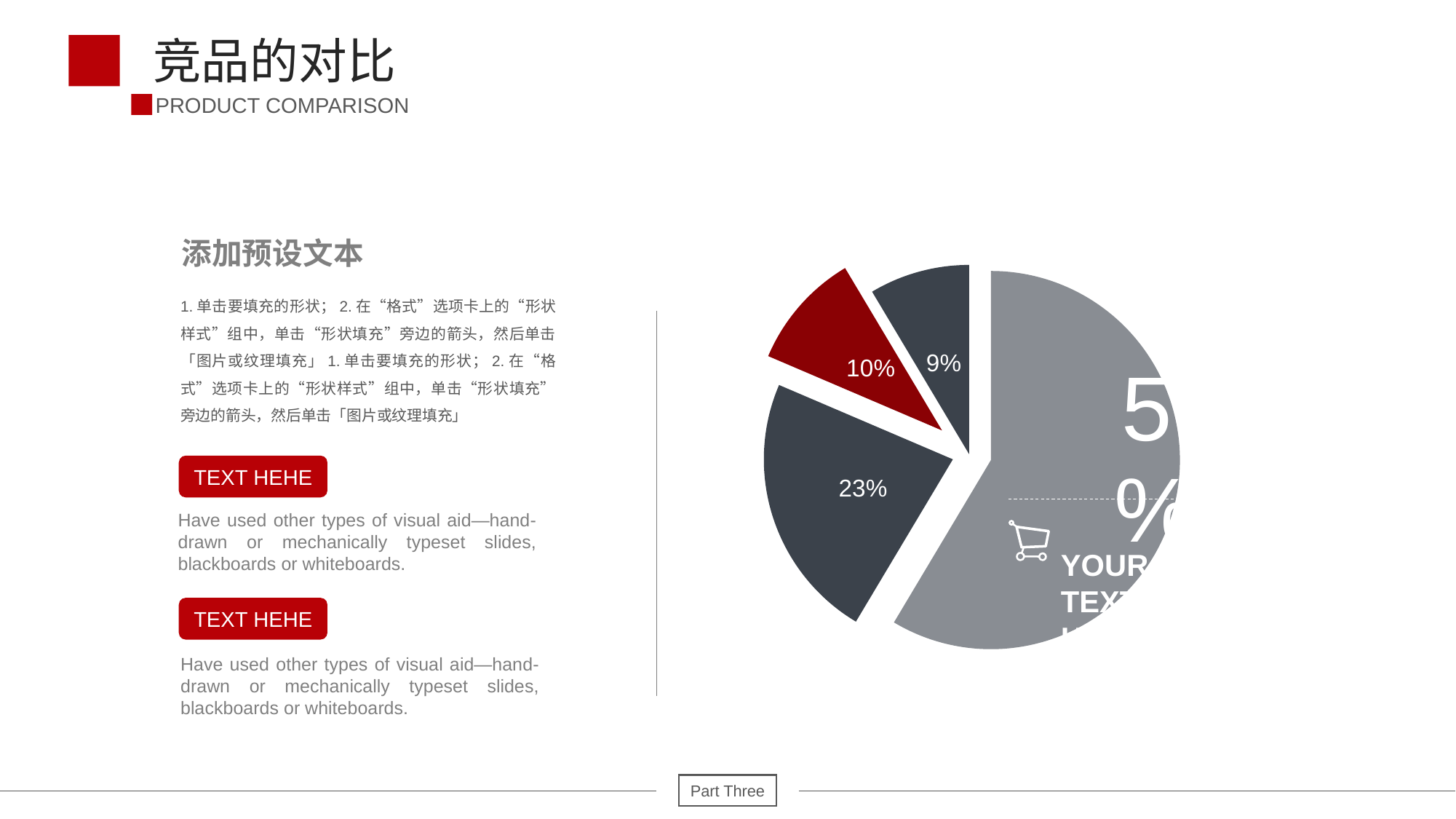

竞品的对比

PRODUCT COMPARISON

### Chart

| Category | 销售额 |
|---|---|
| 第一季度 | 8.2 |
| 第二季度 | 3.2 |
| 第三季度 | 1.4 |
| 第四季度 | 1.2 |
添加预设文本
1.单击要填充的形状；2.在“格式”选项卡上的“形状样式”组中，单击“形状填充”旁边的箭头，然后单击「图片或纹理填充」1.单击要填充的形状；2.在“格式”选项卡上的“形状样式”组中，单击“形状填充”旁边的箭头，然后单击「图片或纹理填充」
TEXT HEHE
Have used other types of visual aid—hand-drawn or mechanically typeset slides, blackboards or whiteboards.

YOUR TEXT HERE
TEXT HEHE
Have used other types of visual aid—hand-drawn or mechanically typeset slides, blackboards or whiteboards.
Part Three